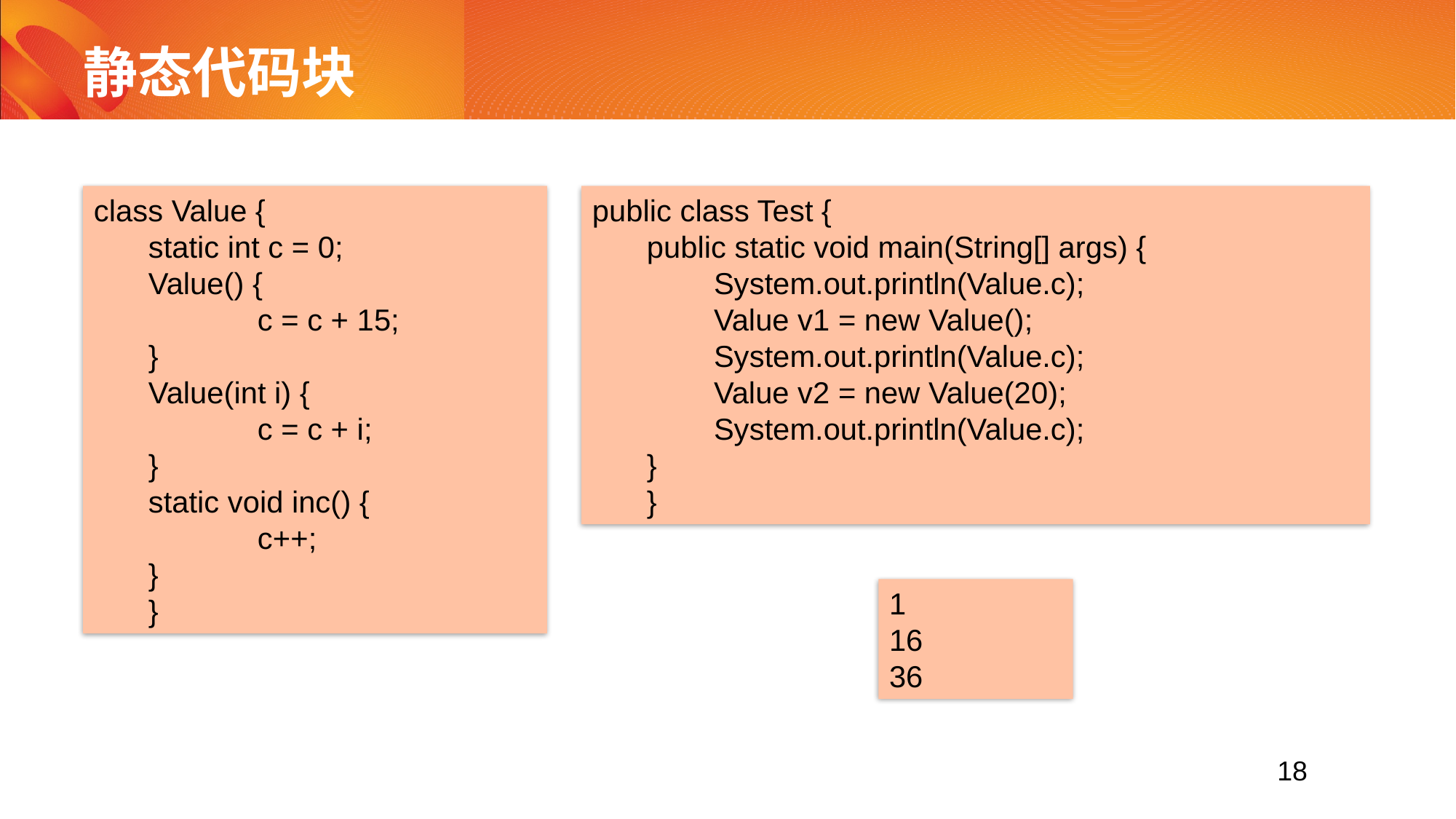

# 静态代码块

class Value {
static int c = 0;
Value() {
	c = c + 15;
}
Value(int i) {
	c = c + i;
}
static void inc() {
	c++;
}
}
public class Test {
public static void main(String[] args) {
        System.out.println(Value.c);
        Value v1 = new Value();
        System.out.println(Value.c);
        Value v2 = new Value(20);
        System.out.println(Value.c);
}
}
1
16
36